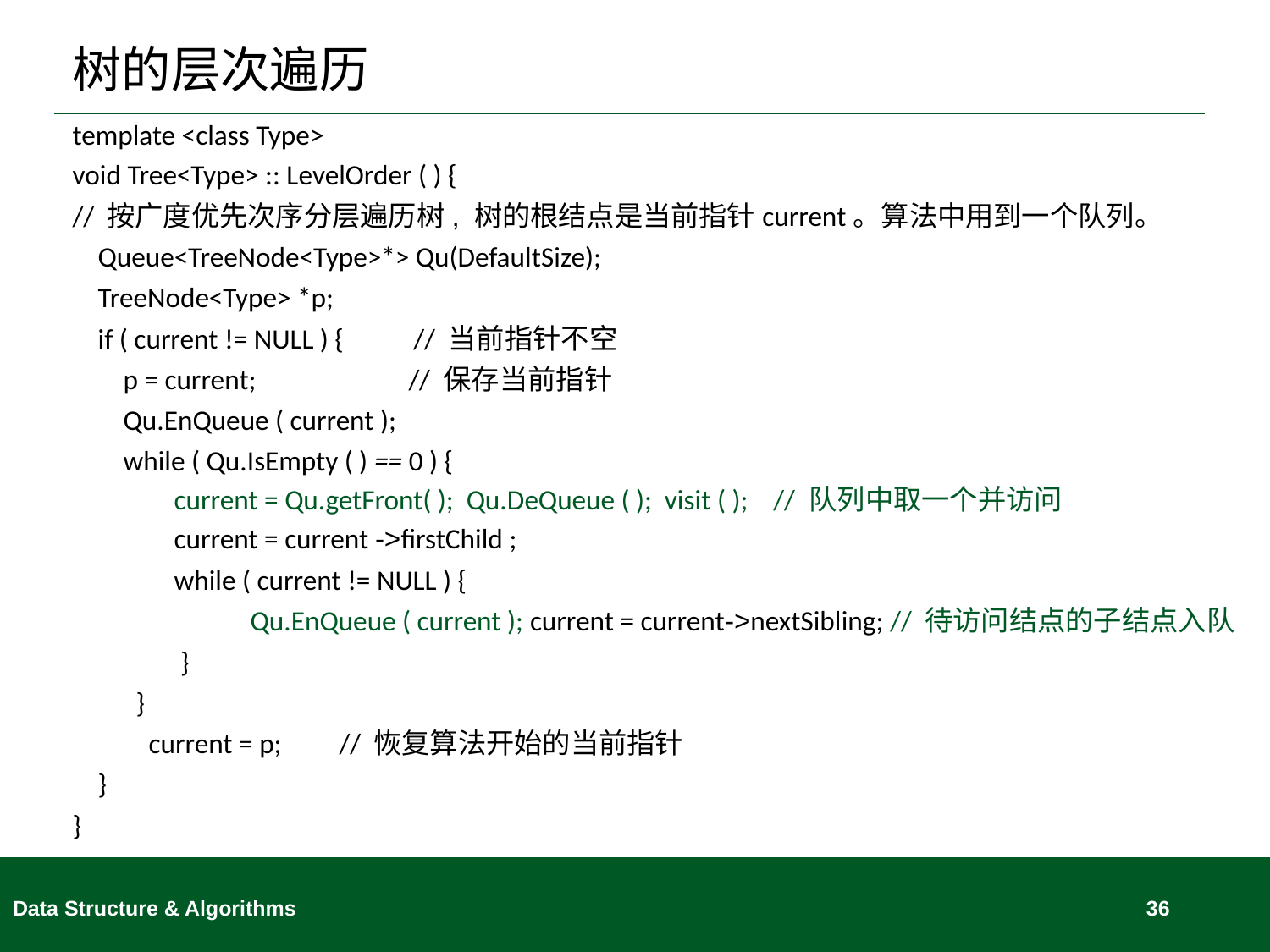

# 树的层次遍历
template <class Type>
void Tree<Type> :: LevelOrder ( ) {
// 按广度优先次序分层遍历树, 树的根结点是当前指针current。算法中用到一个队列。
    Queue<TreeNode<Type>*> Qu(DefaultSize);
    TreeNode<Type> *p;
    if ( current != NULL ) {           // 当前指针不空
        p = current;                        // 保存当前指针
        Qu.EnQueue ( current );
        while ( Qu.IsEmpty ( ) == 0 ) {
                current = Qu.getFront( );  Qu.DeQueue ( );  visit ( );    // 队列中取一个并访问
                current = current ->firstChild ;
                while ( current != NULL ) {
                            Qu.EnQueue ( current ); current = current->nextSibling; // 待访问结点的子结点入队
                 }
          }
            current = p;	  // 恢复算法开始的当前指针
    }
}
Data Structure & Algorithms
36